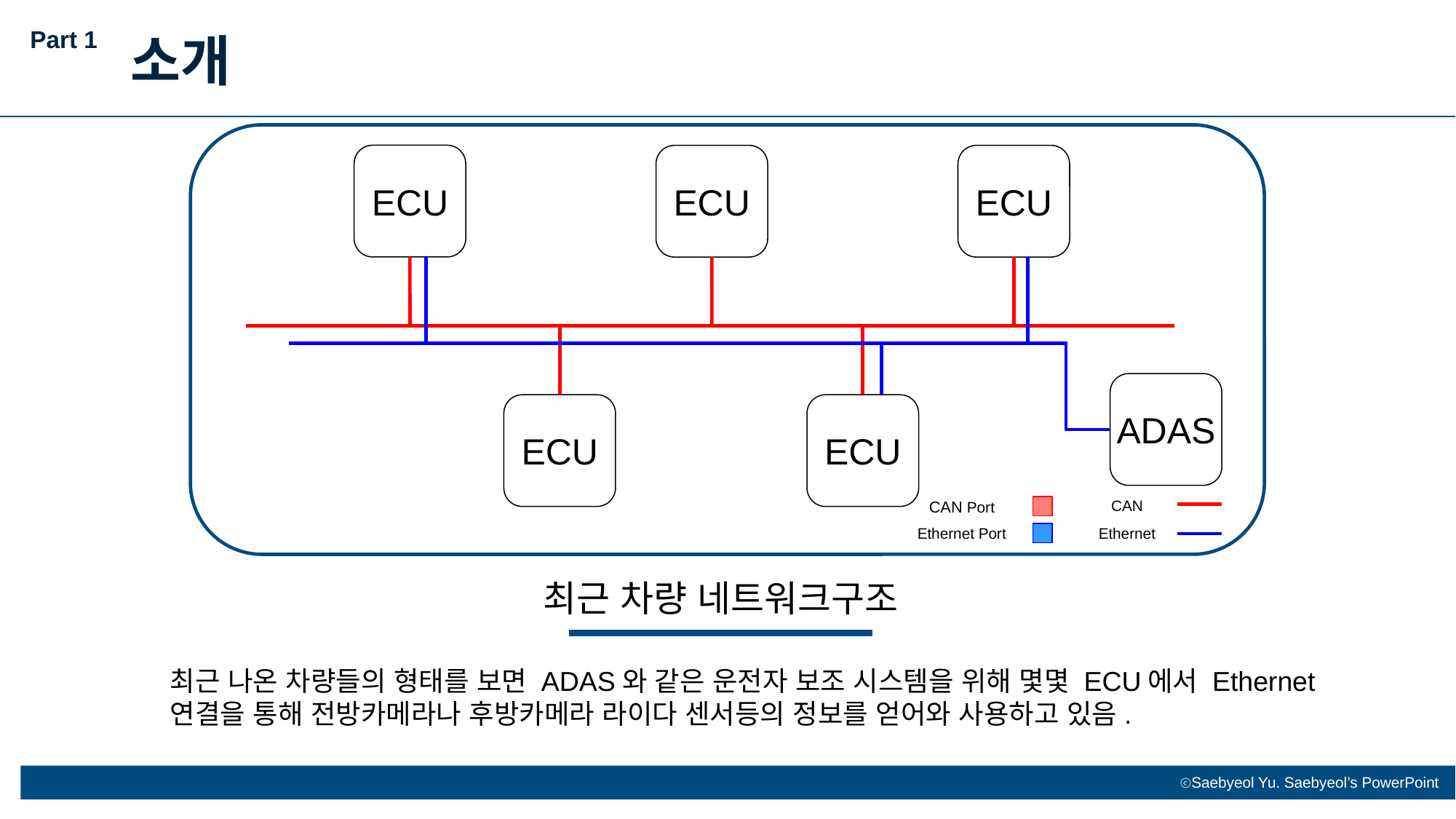

Part 1
소개

ECU
ECU
ECU
ADAS
ECU
ECU
CAN
Ethernet
CAN Port

Ethernet Port

최근 차량 네트워크구조
최근 나온 차량들의 형태를 보면 ADAS와 같은 운전자 보조 시스템을 위해 몇몇 ECU에서 Ethernet 연결을 통해 전방카메라나 후방카메라 라이다 센서등의 정보를 얻어와 사용하고 있음.